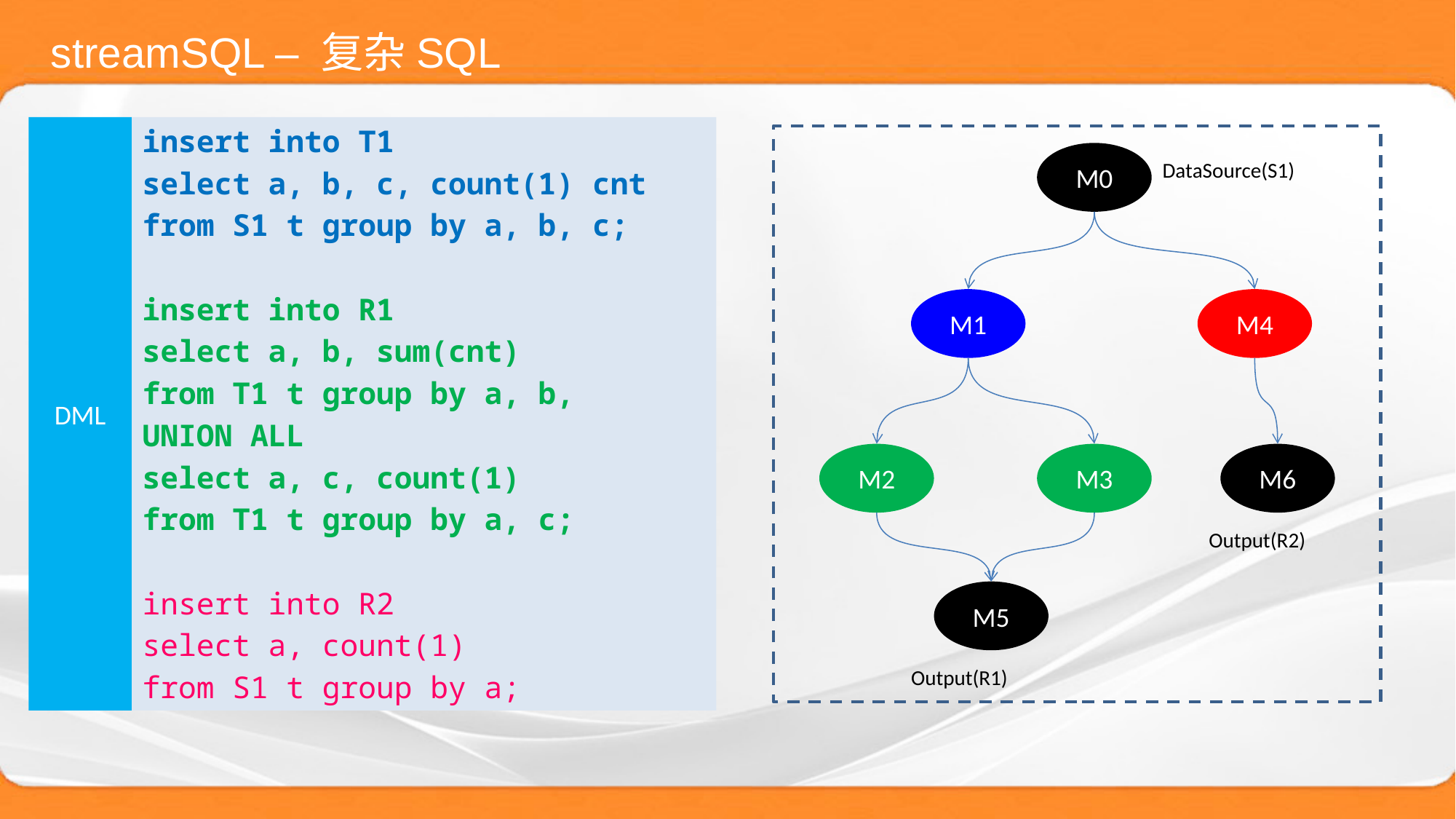

# streamSQL – 复杂SQL
DML
insert into T1
select a, b, c, count(1) cnt
from S1 t group by a, b, c;

insert into R1
select a, b, sum(cnt)
from T1 t group by a, b,
UNION ALL
select a, c, count(1)
from T1 t group by a, c;

insert into R2
select a, count(1)
from S1 t group by a;

M0
DataSource(S1)
M1
M4
M2
M3
M6
Output(R2)
M5
Output(R1)